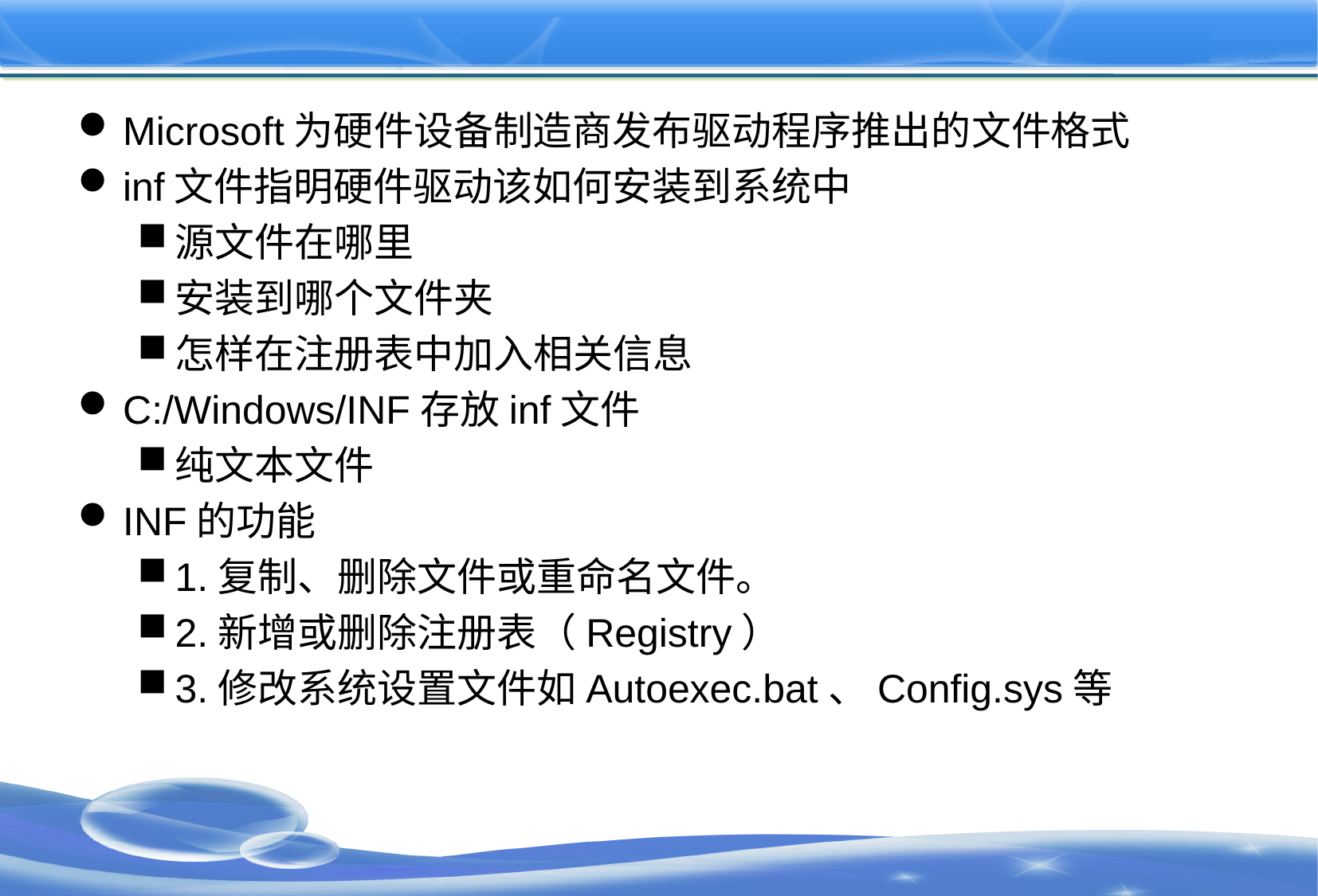

#
Microsoft为硬件设备制造商发布驱动程序推出的文件格式
inf文件指明硬件驱动该如何安装到系统中
源文件在哪里
安装到哪个文件夹
怎样在注册表中加入相关信息
C:/Windows/INF存放inf文件
纯文本文件
INF的功能
1.复制、删除文件或重命名文件。
2.新增或删除注册表（Registry）
3.修改系统设置文件如Autoexec.bat、Config.sys等